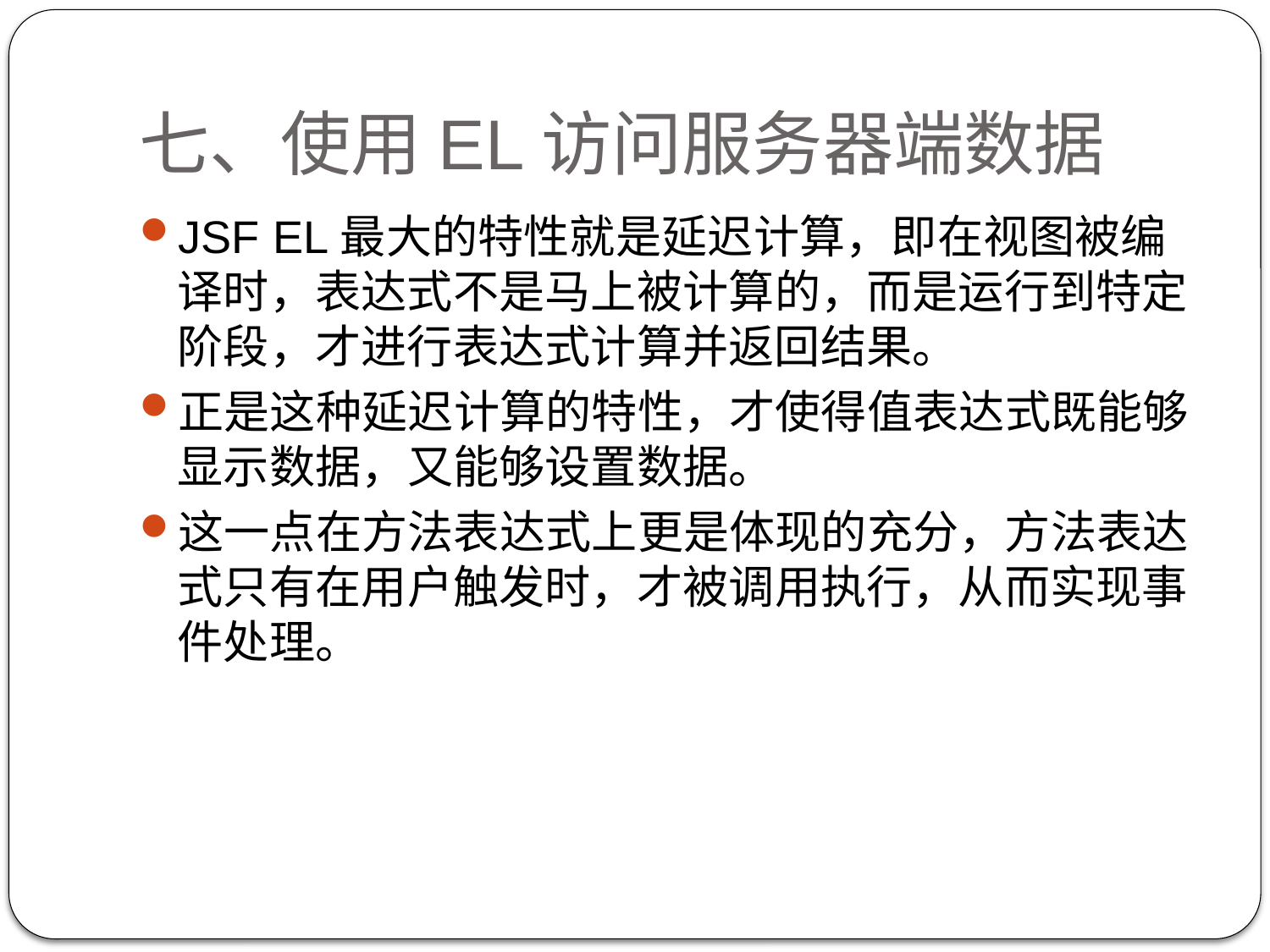

# 七、使用EL访问服务器端数据
JSF EL最大的特性就是延迟计算，即在视图被编译时，表达式不是马上被计算的，而是运行到特定阶段，才进行表达式计算并返回结果。
正是这种延迟计算的特性，才使得值表达式既能够显示数据，又能够设置数据。
这一点在方法表达式上更是体现的充分，方法表达式只有在用户触发时，才被调用执行，从而实现事件处理。